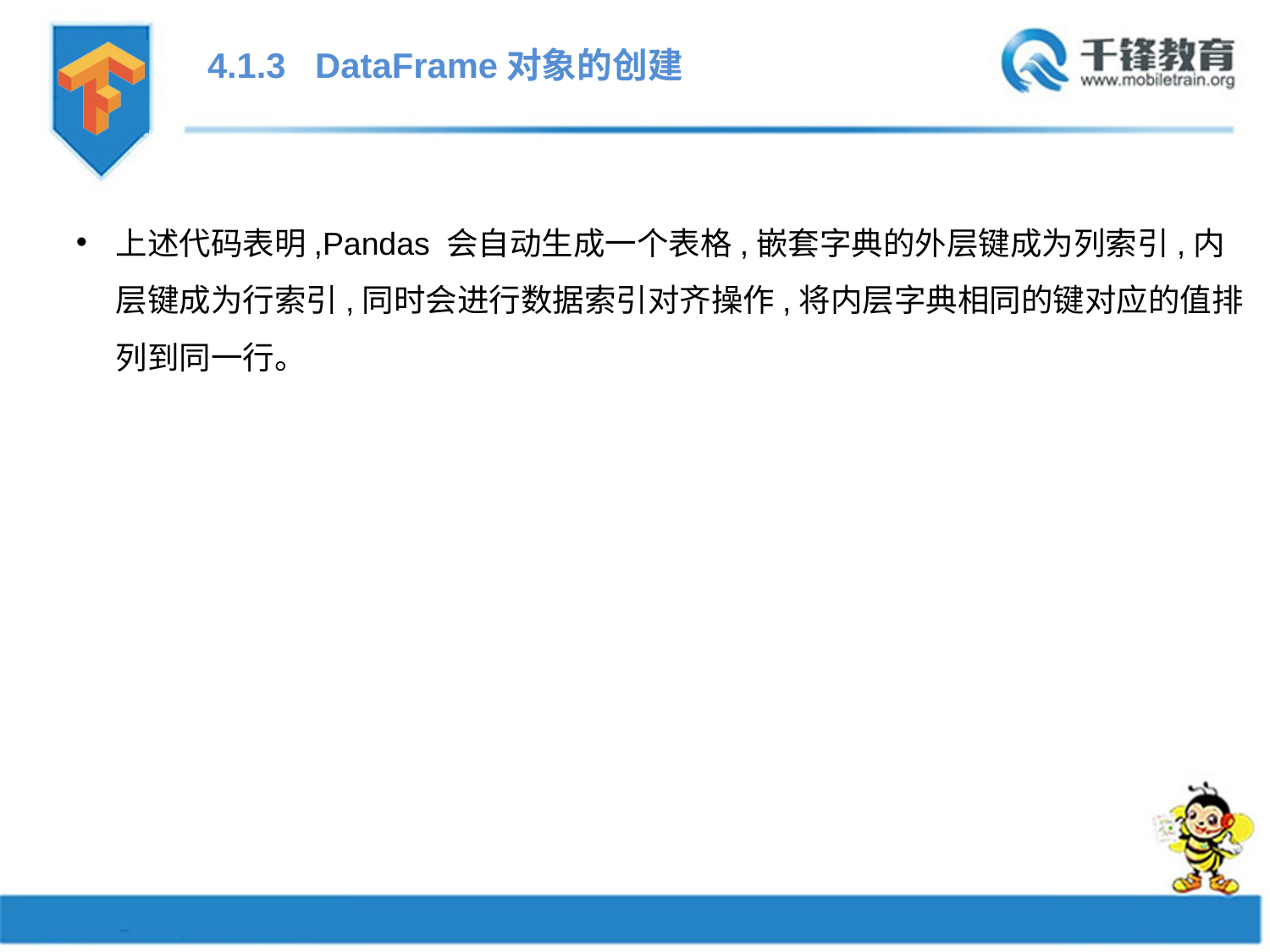

4.1.3   DataFrame对象的创建
上述代码表明,Pandas 会自动生成一个表格,嵌套字典的外层键成为列索引,内层键成为行索引,同时会进行数据索引对齐操作,将内层字典相同的键对应的值排列到同一行。